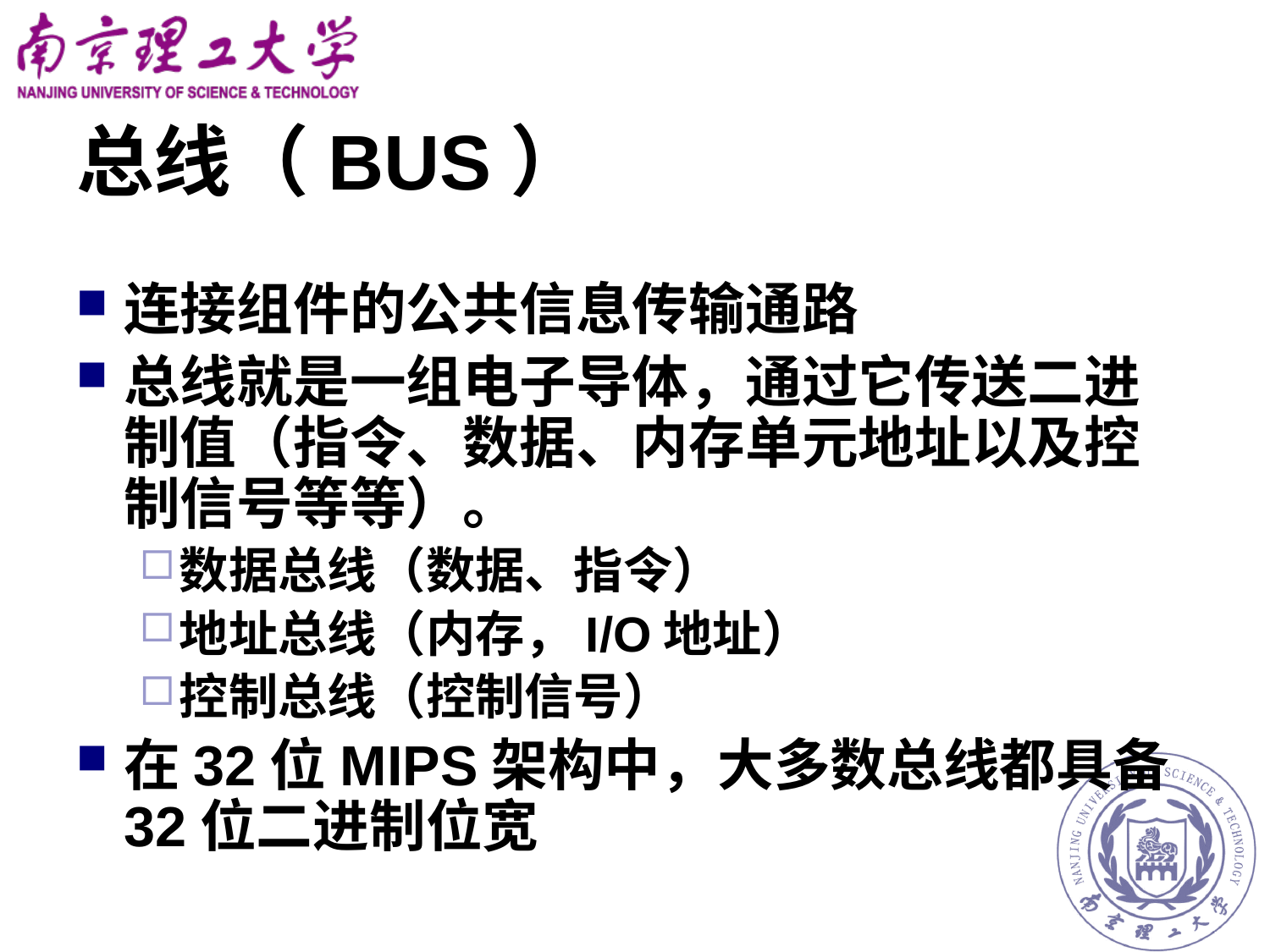

# 总线（BUS）
连接组件的公共信息传输通路
总线就是一组电子导体，通过它传送二进制值（指令、数据、内存单元地址以及控制信号等等）。
数据总线（数据、指令）
地址总线（内存，I/O地址）
控制总线（控制信号）
在32位MIPS架构中，大多数总线都具备32位二进制位宽